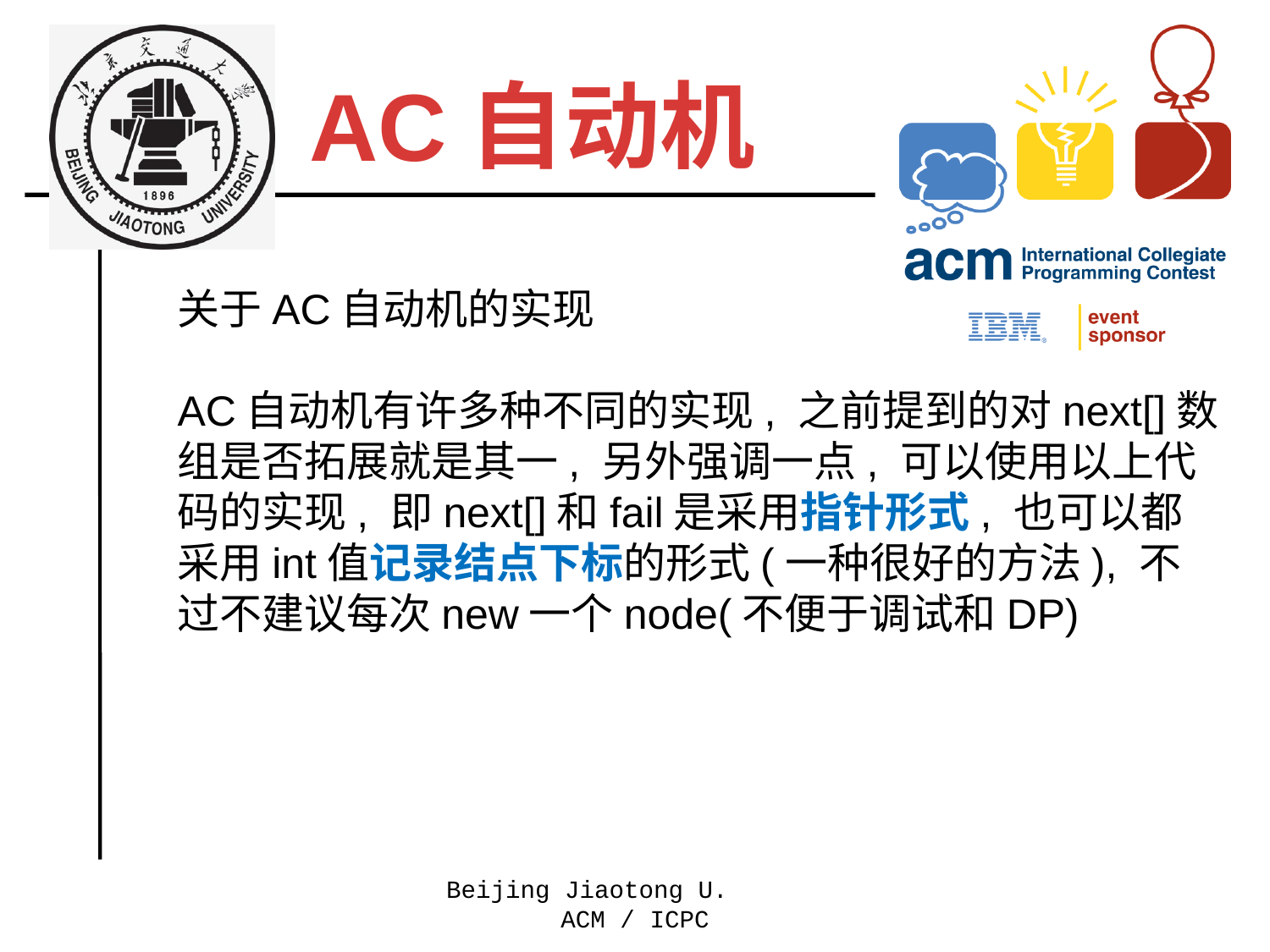

AC自动机

关于AC自动机的实现

AC自动机有许多种不同的实现, 之前提到的对next[]数组是否拓展就是其一, 另外强调一点, 可以使用以上代码的实现, 即next[]和fail是采用指针形式, 也可以都采用int值记录结点下标的形式(一种很好的方法), 不过不建议每次new一个node(不便于调试和DP)